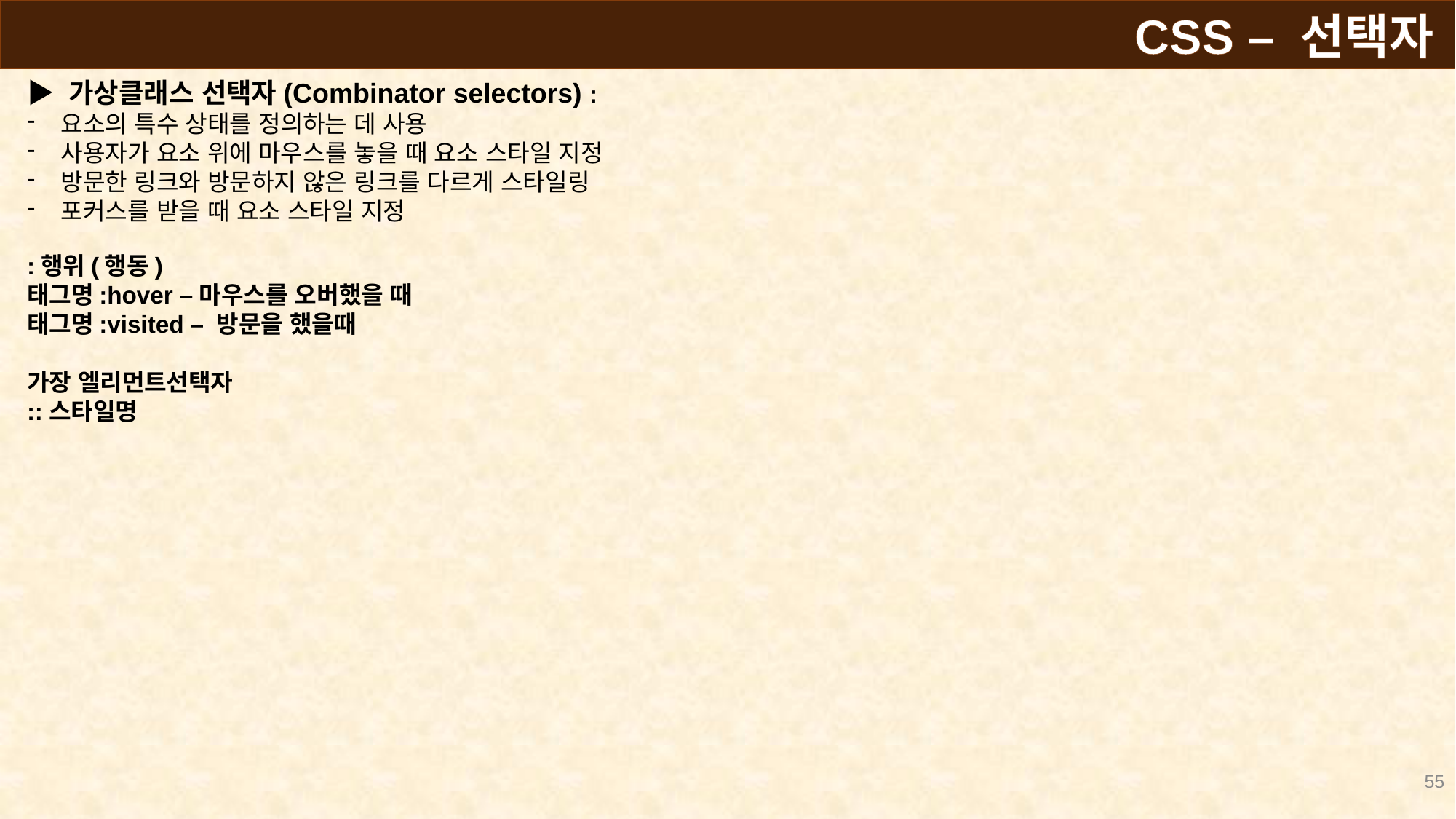

CSS – 선택자
▶ 가상클래스 선택자(Combinator selectors) :
요소의 특수 상태를 정의하는 데 사용
사용자가 요소 위에 마우스를 놓을 때 요소 스타일 지정
방문한 링크와 방문하지 않은 링크를 다르게 스타일링
포커스를 받을 때 요소 스타일 지정

:행위(행동)
태그명:hover –마우스를 오버했을 때
태그명:visited – 방문을 했을때

가장 엘리먼트선택자
::스타일명
55